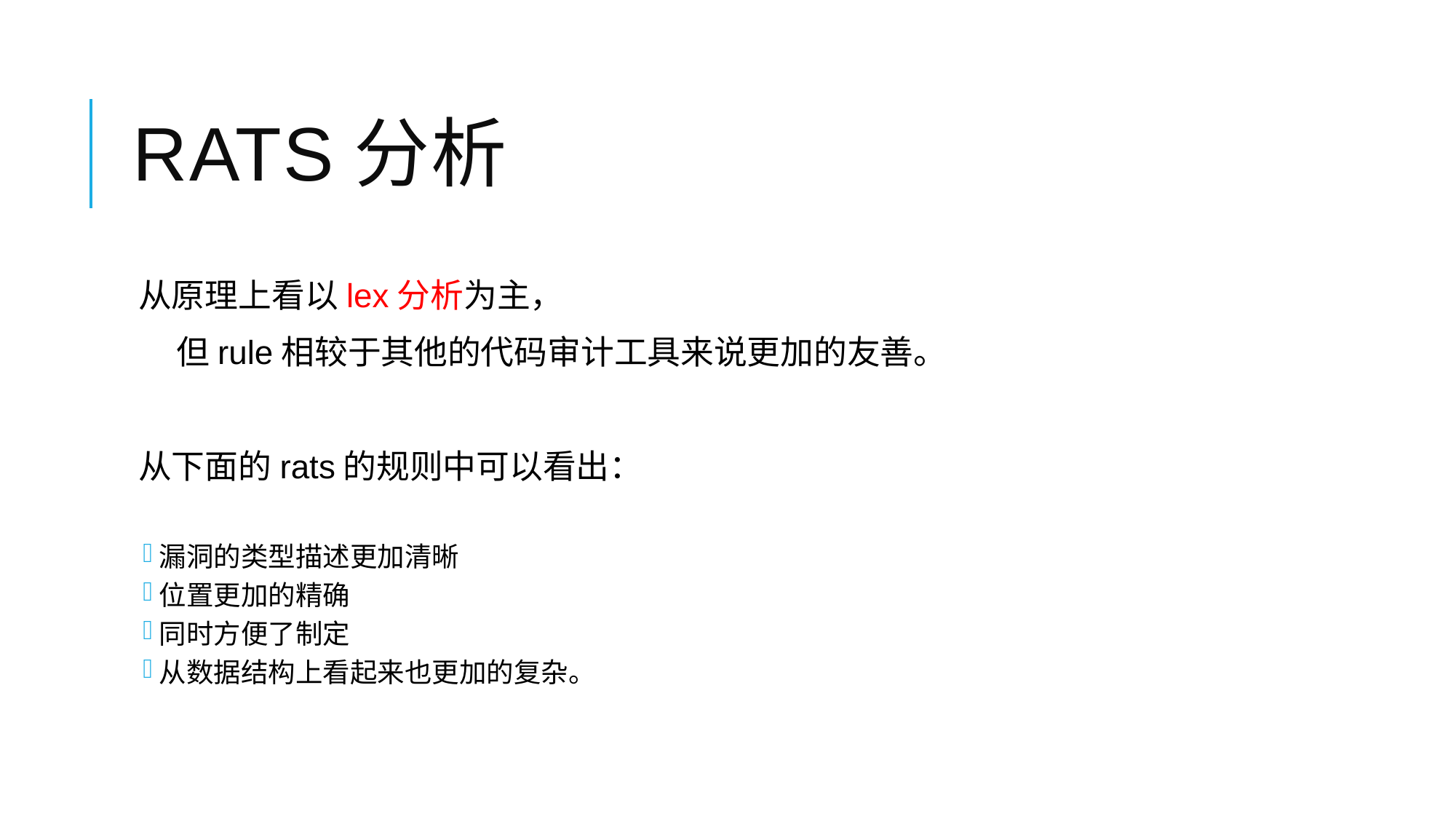

# Rats分析
从原理上看以lex分析为主，
    但rule相较于其他的代码审计工具来说更加的友善。

从下面的rats的规则中可以看出：

漏洞的类型描述更加清晰
位置更加的精确
同时方便了制定
从数据结构上看起来也更加的复杂。